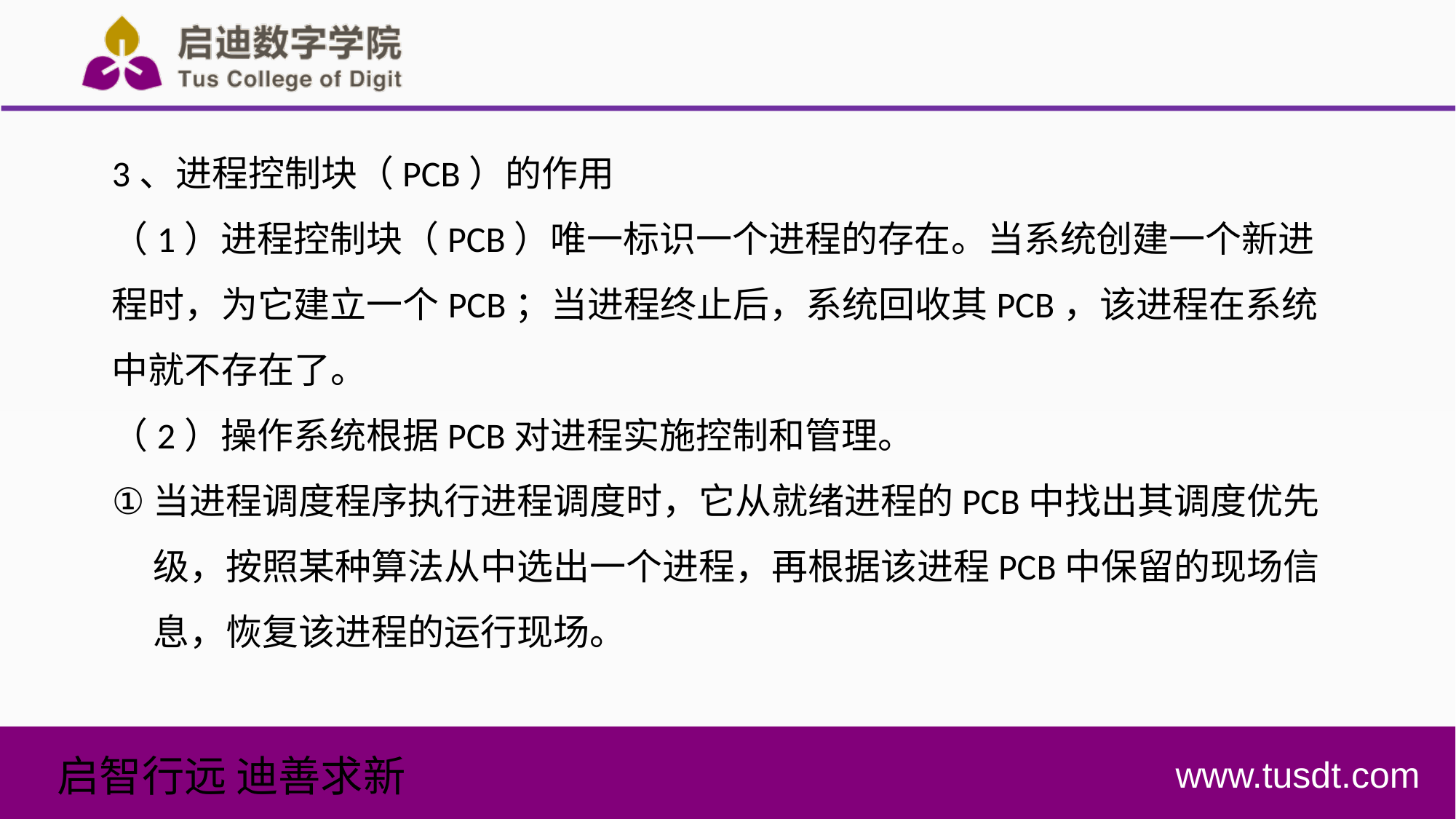

3、进程控制块（PCB）的作用
（1）进程控制块（PCB）唯一标识一个进程的存在。当系统创建一个新进程时，为它建立一个PCB；当进程终止后，系统回收其PCB，该进程在系统中就不存在了。
（2）操作系统根据PCB对进程实施控制和管理。
当进程调度程序执行进程调度时，它从就绪进程的PCB中找出其调度优先级，按照某种算法从中选出一个进程，再根据该进程PCB中保留的现场信息，恢复该进程的运行现场。